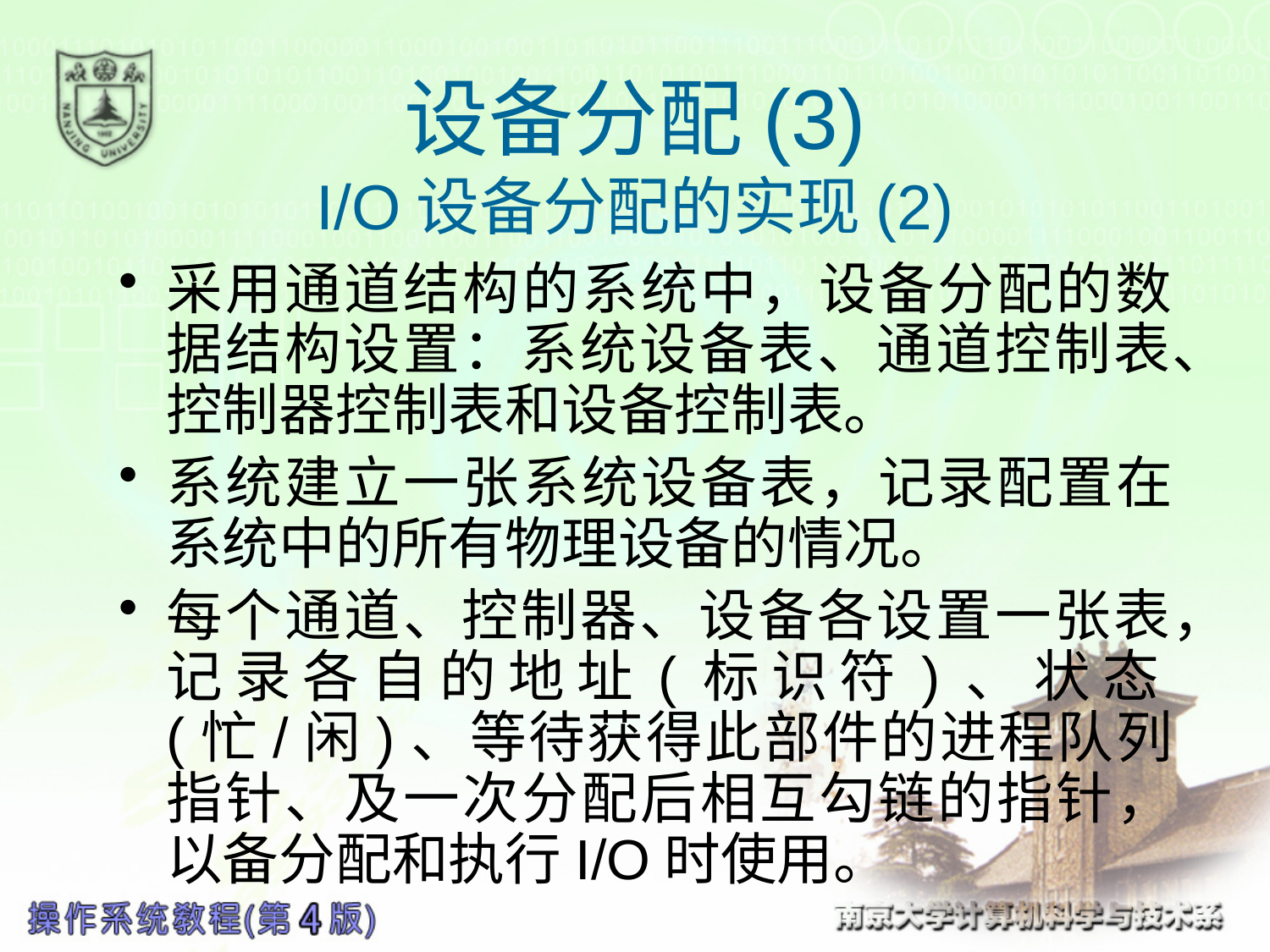

# 设备分配(3) I/O设备分配的实现(2)
采用通道结构的系统中，设备分配的数据结构设置：系统设备表、通道控制表、控制器控制表和设备控制表。
系统建立一张系统设备表，记录配置在系统中的所有物理设备的情况。
每个通道、控制器、设备各设置一张表，记录各自的地址(标识符)、状态(忙/闲)、等待获得此部件的进程队列指针、及一次分配后相互勾链的指针，以备分配和执行I/O时使用。